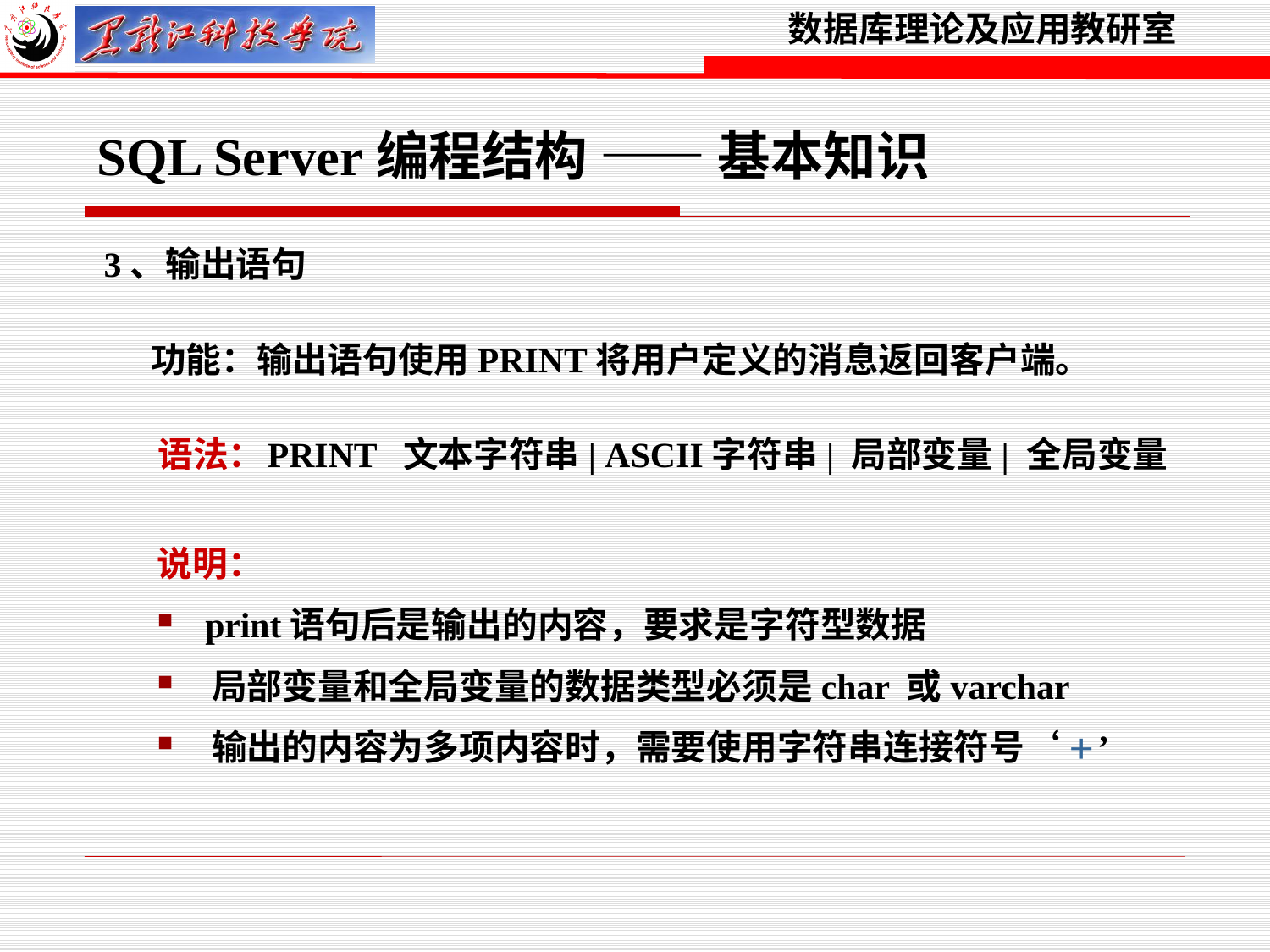

SQL Server编程结构 —— 基本知识
3、输出语句
功能：输出语句使用PRINT将用户定义的消息返回客户端。
语法：
PRINT  文本字符串| ASCII字符串| 局部变量| 全局变量
说明：
  print语句后是输出的内容，要求是字符型数据
  局部变量和全局变量的数据类型必须是char 或varchar
  输出的内容为多项内容时，需要使用字符串连接符号‘+’